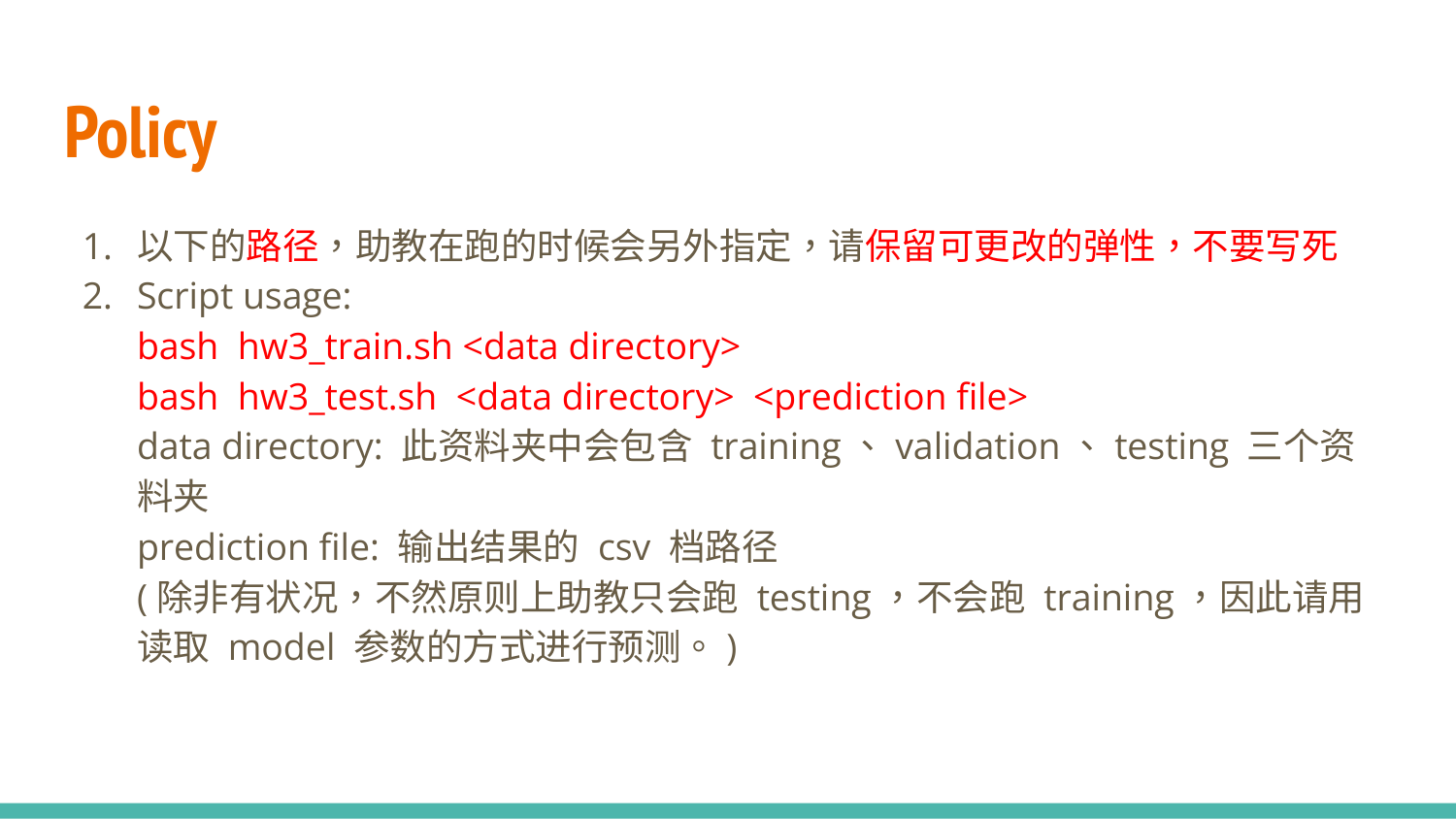

# Policy
以下的路径，助教在跑的时候会另外指定，请保留可更改的弹性，不要写死
Script usage:
bash  hw3_train.sh <data directory>
bash  hw3_test.sh  <data directory>  <prediction file>
data directory: 此资料夹中会包含 training、validation、testing 三个资料夹
prediction file: 输出结果的 csv 档路径
(除非有状况，不然原则上助教只会跑 testing，不会跑 training，因此请用读取 model 参数的方式进行预测。)